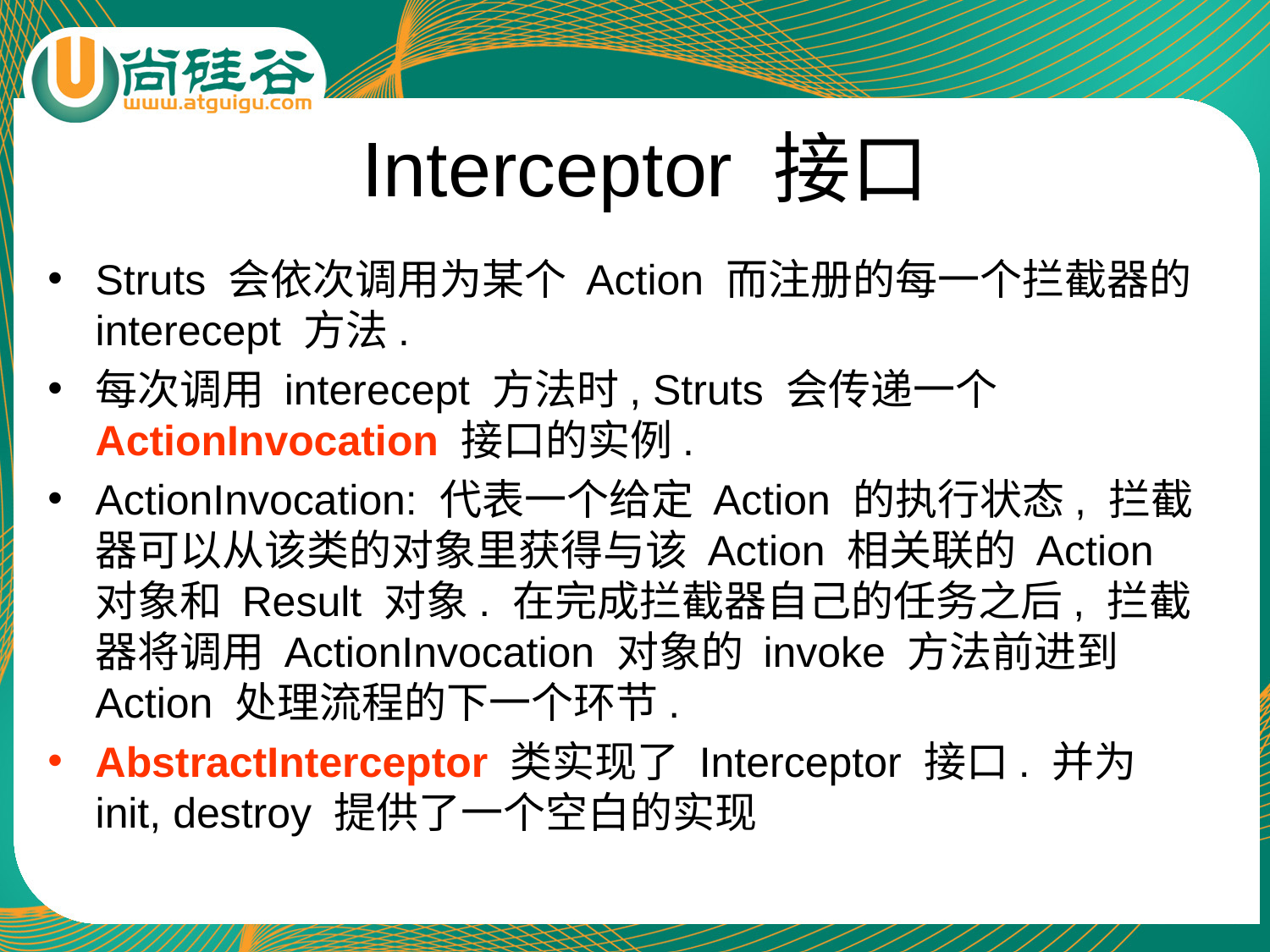

# Interceptor 接口
Struts 会依次调用为某个 Action 而注册的每一个拦截器的 interecept 方法.
每次调用 interecept 方法时, Struts 会传递一个 ActionInvocation 接口的实例.
ActionInvocation: 代表一个给定 Action 的执行状态, 拦截器可以从该类的对象里获得与该 Action 相关联的 Action 对象和 Result 对象. 在完成拦截器自己的任务之后, 拦截器将调用 ActionInvocation 对象的 invoke 方法前进到 Action 处理流程的下一个环节.
AbstractInterceptor 类实现了 Interceptor 接口. 并为 init, destroy 提供了一个空白的实现